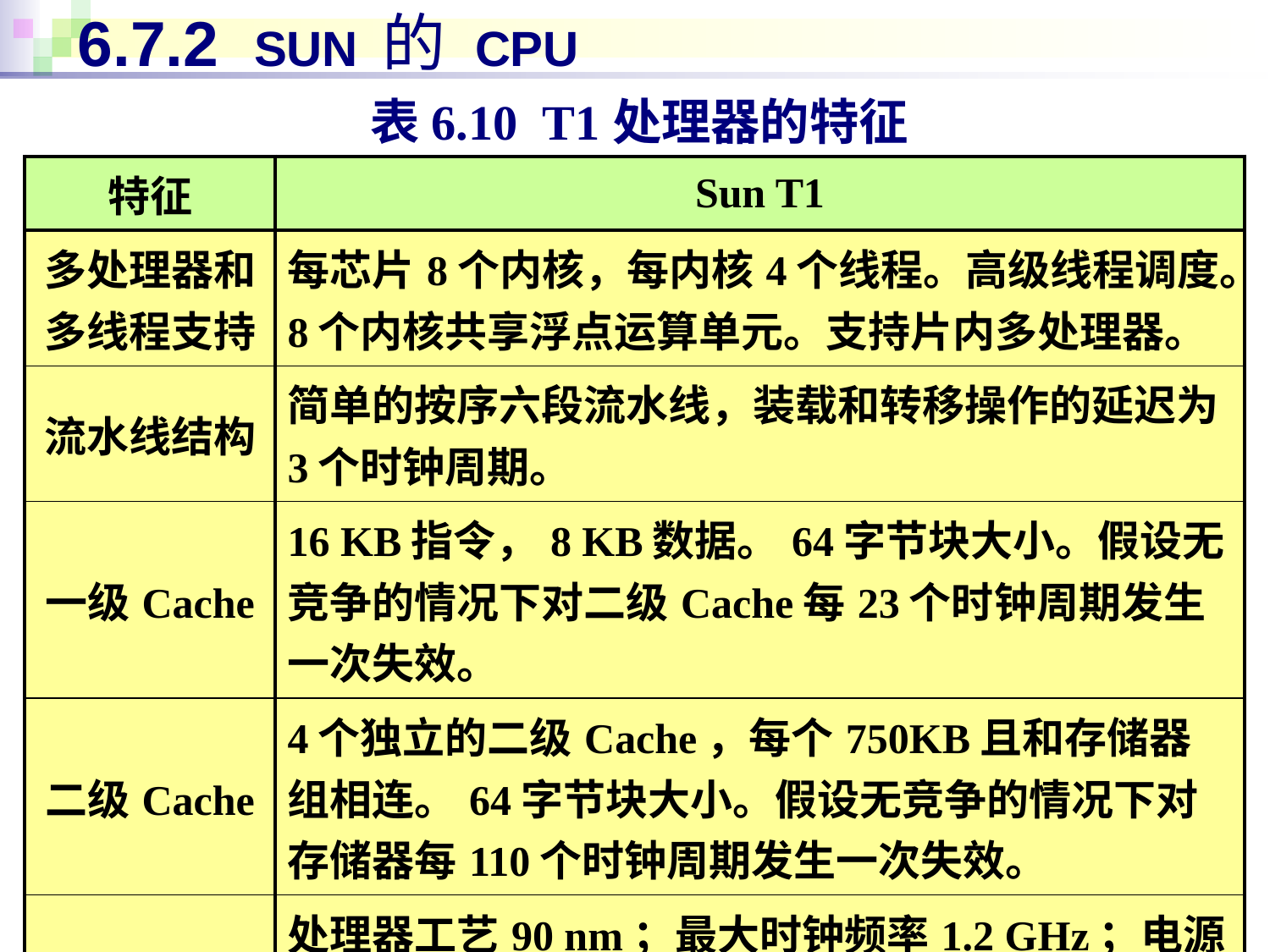

# 6.7.2  SUN 的 CPU
表6.10  T1处理器的特征
| 特征 | Sun T1 |
| --- | --- |
| 多处理器和 多线程支持 | 每芯片8个内核，每内核4个线程。高级线程调度。8个内核共享浮点运算单元。支持片内多处理器。 |
| 流水线结构 | 简单的按序六段流水线，装载和转移操作的延迟为3个时钟周期。 |
| 一级Cache | 16 KB指令，8 KB数据。64字节块大小。假设无竞争的情况下对二级Cache每23个时钟周期发生一次失效。 |
| 二级Cache | 4个独立的二级Cache，每个750KB且和存储器组相连。64字节块大小。假设无竞争的情况下对存储器每110个时钟周期发生一次失效。 |
| 初始的实现 | 处理器工艺90 nm；最大时钟频率1.2 GHz；电源功率79 W；300 M个晶体管，面积大小379 mm2。 |
140